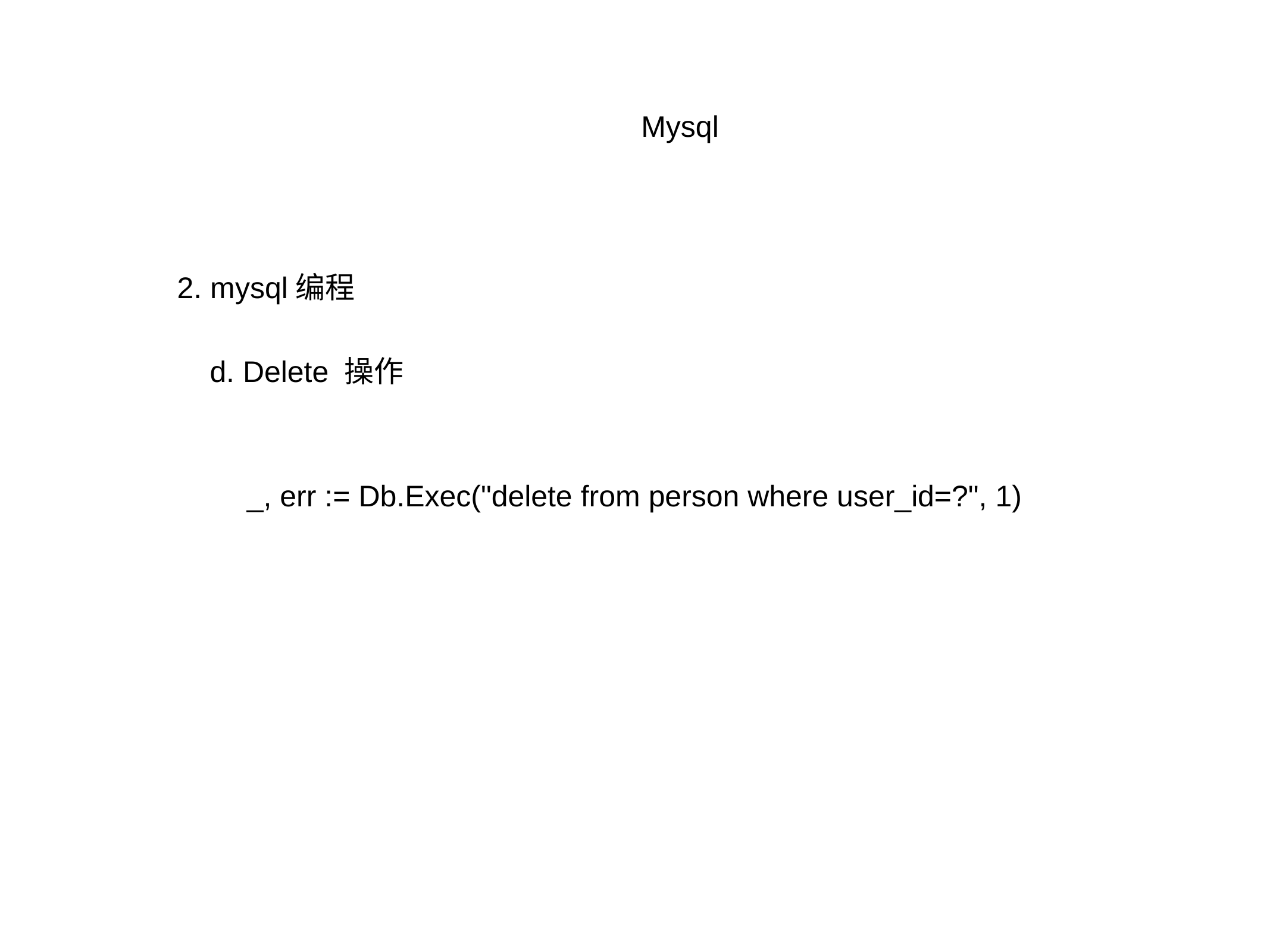

Mysql
2. mysql编程
d. Delete 操作
_, err := Db.Exec("delete from person where user_id=?", 1)